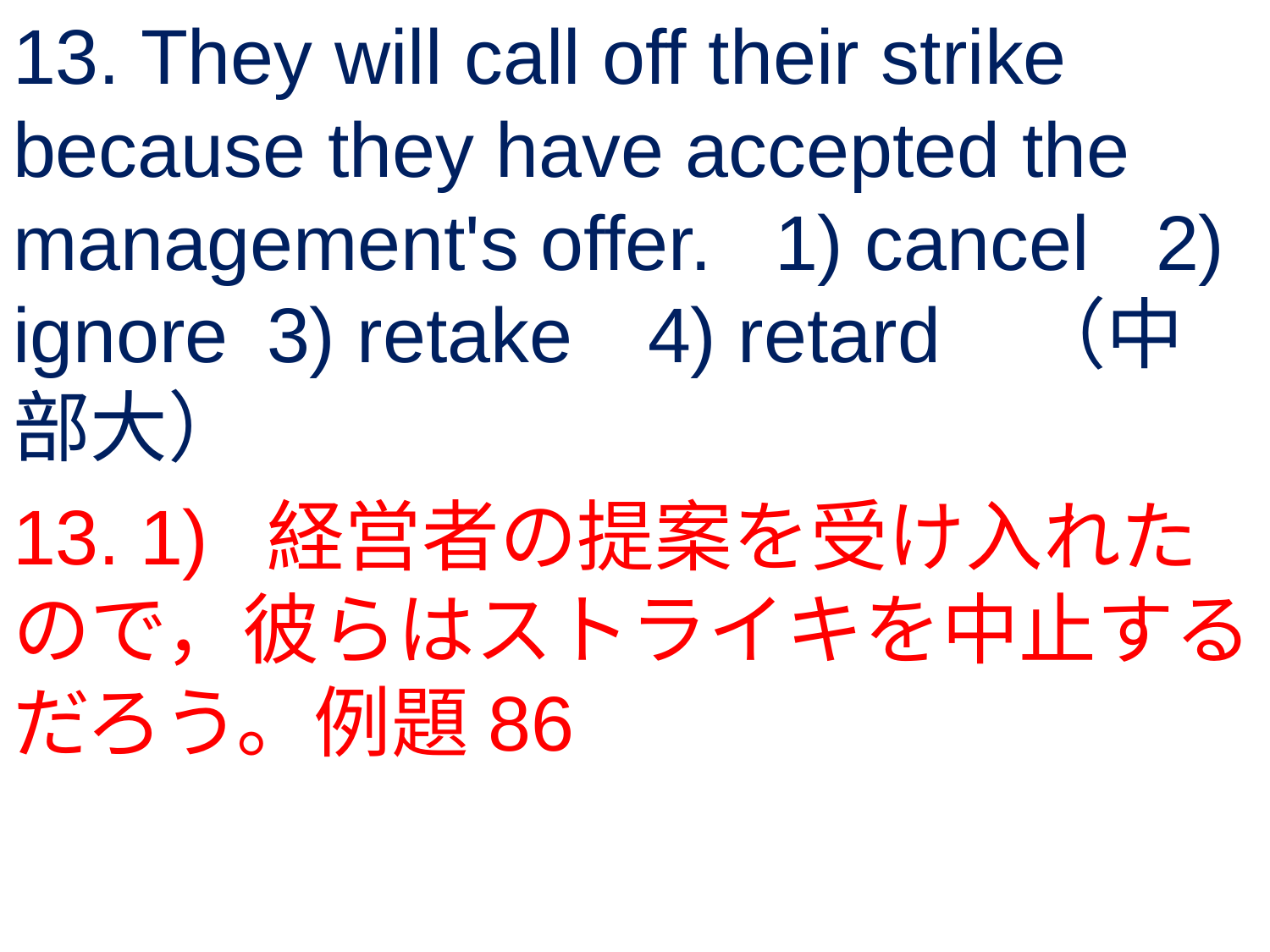

# 13. They will call off their strike because they have accepted the management's offer.	1) cancel	2) ignore	3) retake	4) retard	（中部大）
13.	1) 	経営者の提案を受け入れたので，彼らはストライキを中止するだろう。例題86